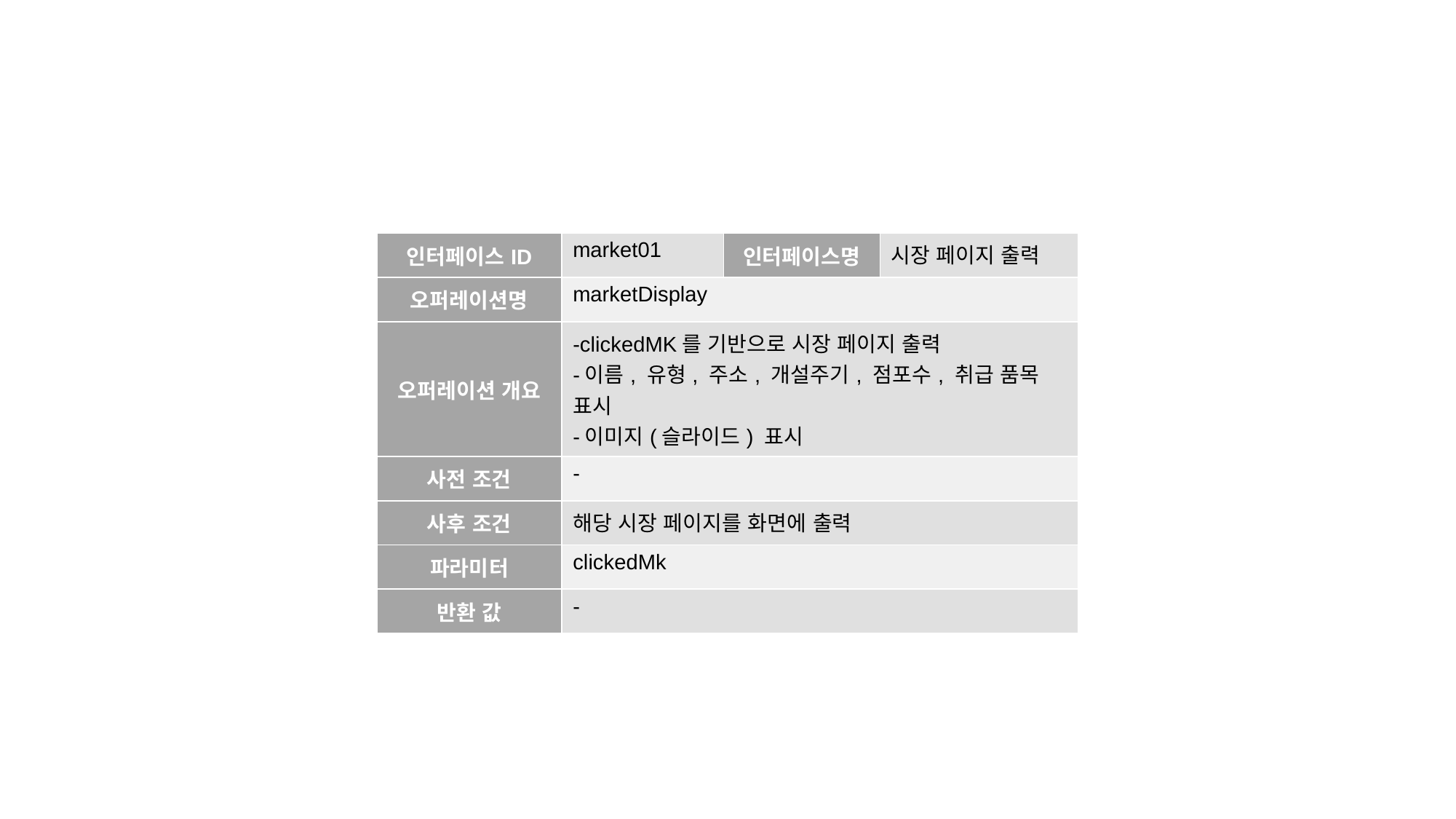

| 인터페이스ID | market01 | 인터페이스명 | 시장 페이지 출력 |
| --- | --- | --- | --- |
| 오퍼레이션명 | marketDisplay |  |  |
| 오퍼레이션 개요 | -clickedMK를 기반으로 시장 페이지 출력 -이름, 유형, 주소, 개설주기, 점포수, 취급 품목 표시 -이미지(슬라이드) 표시 |  |  |
| 사전 조건 | - |  |  |
| 사후 조건 | 해당 시장 페이지를 화면에 출력 |  |  |
| 파라미터 | clickedMk |  |  |
| 반환 값 | - |  |  |